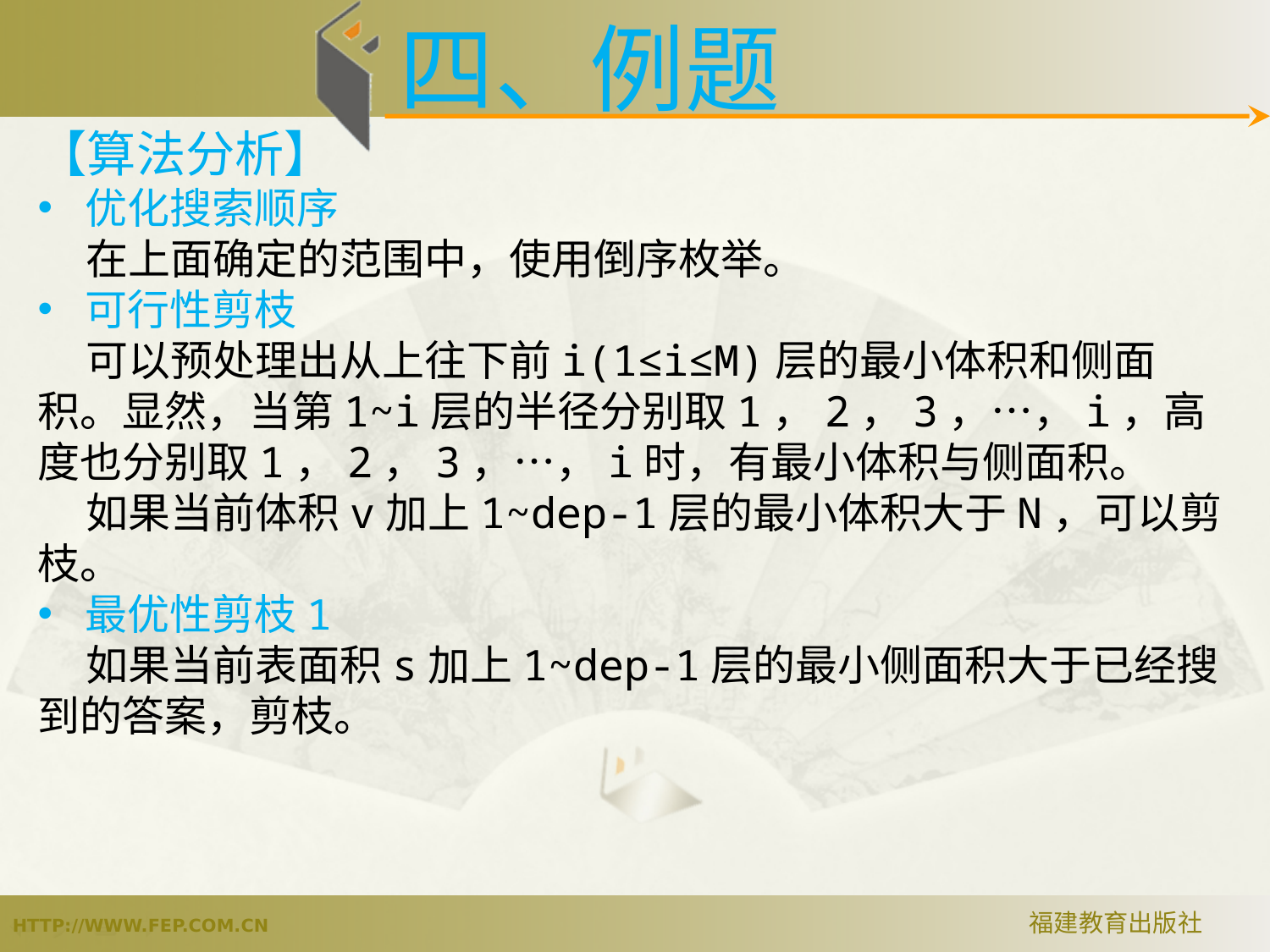

四、例题
【算法分析】
优化搜索顺序
    在上面确定的范围中，使用倒序枚举。
可行性剪枝
    可以预处理出从上往下前i(1≤i≤M)层的最小体积和侧面积。显然，当第1~i层的半径分别取1，2，3，…，i，高度也分别取1，2，3，…，i时，有最小体积与侧面积。
    如果当前体积v加上1~dep-1层的最小体积大于N，可以剪枝。
最优性剪枝1
    如果当前表面积s加上1~dep-1层的最小侧面积大于已经搜到的答案，剪枝。